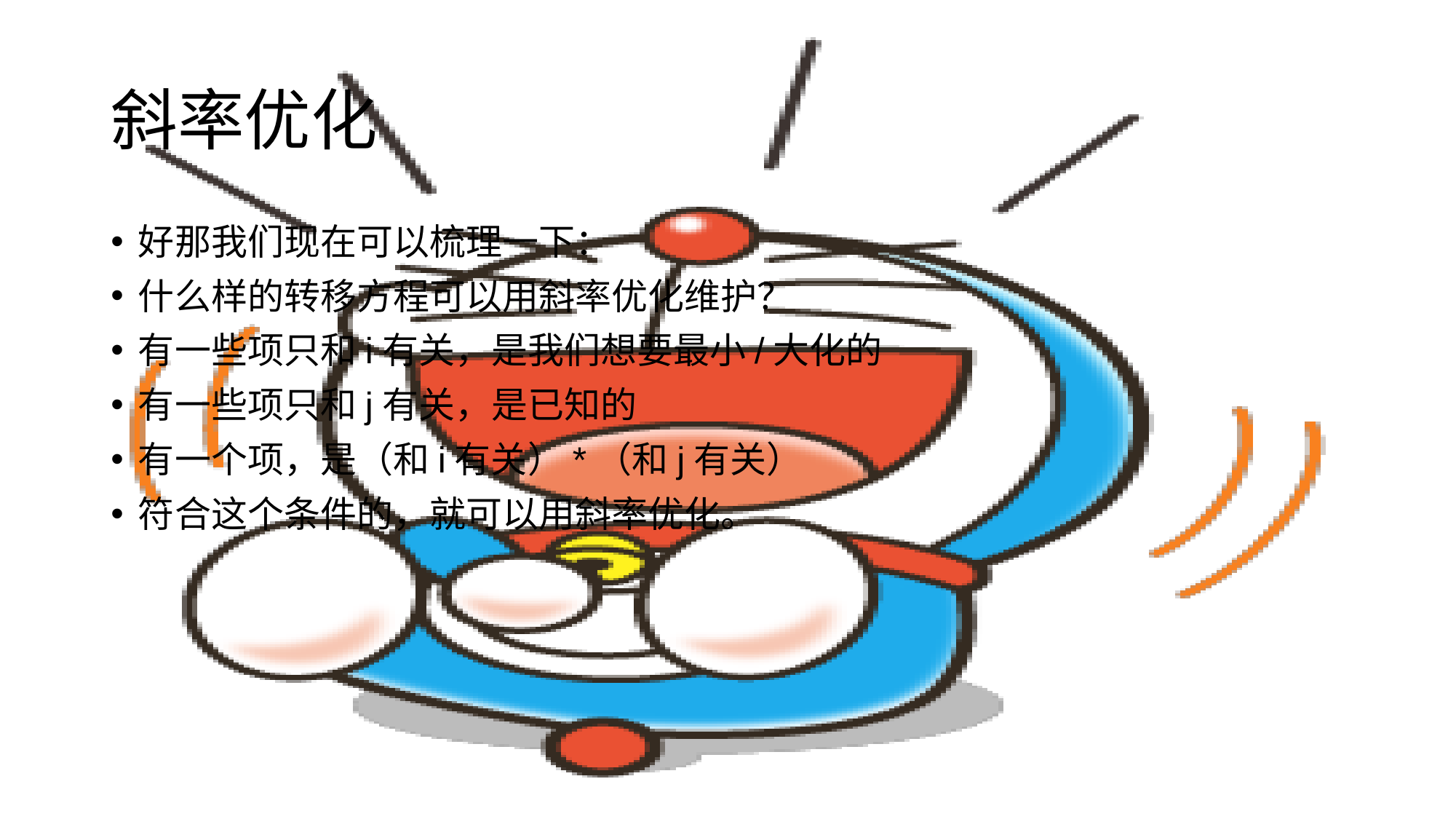

# 斜率优化
好那我们现在可以梳理一下：
什么样的转移方程可以用斜率优化维护？
有一些项只和i有关，是我们想要最小/大化的
有一些项只和j有关，是已知的
有一个项，是（和i有关）*（和j有关）
符合这个条件的，就可以用斜率优化。